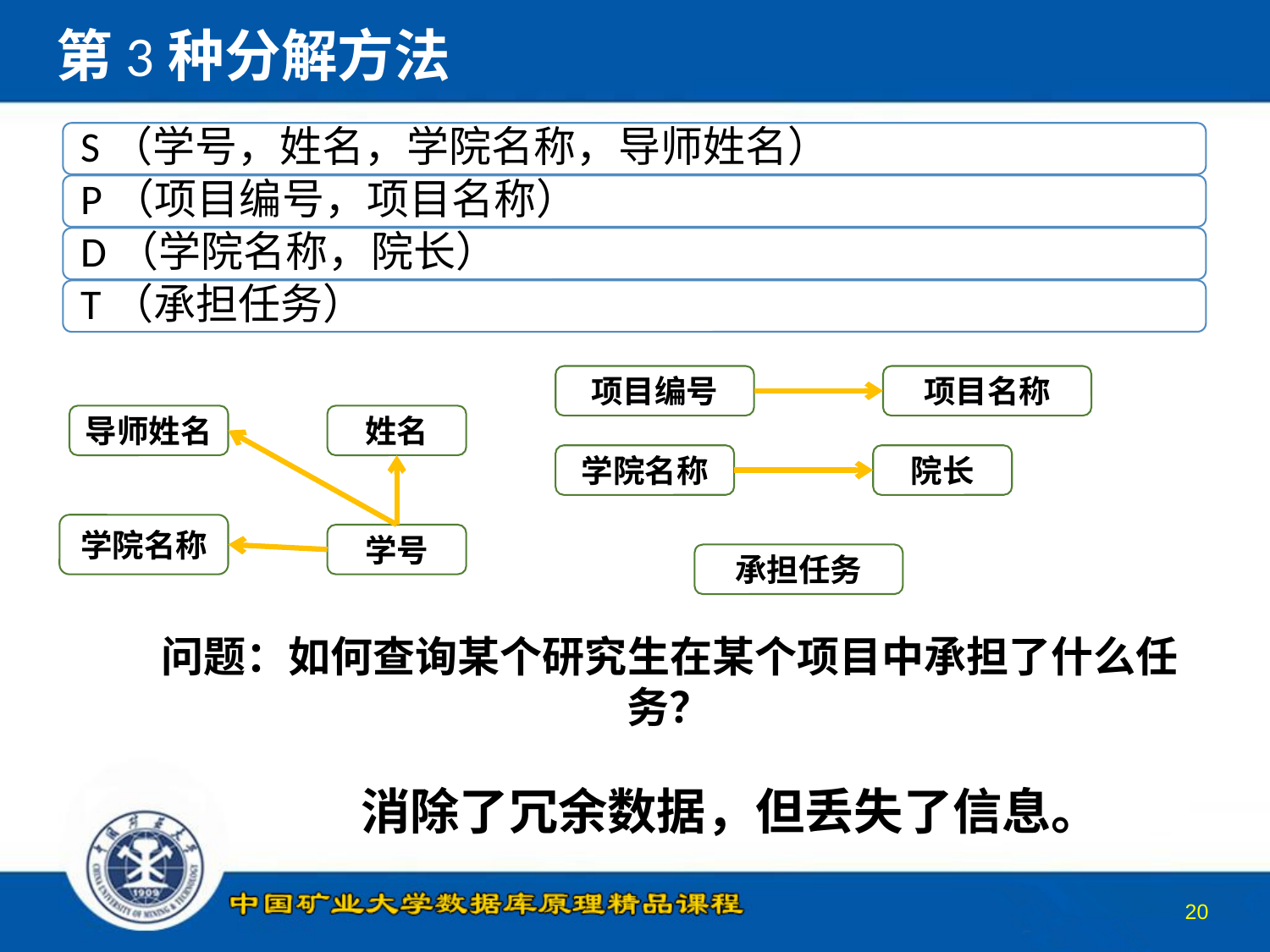

# 第3种分解方法
S（学号，姓名，学院名称，导师姓名）
P（项目编号，项目名称）
D（学院名称，院长）
T（承担任务）
项目编号
项目名称
导师姓名
姓名
学院名称
院长
学院名称
学号
承担任务
问题：如何查询某个研究生在某个项目中承担了什么任务？
消除了冗余数据，但丢失了信息。
20